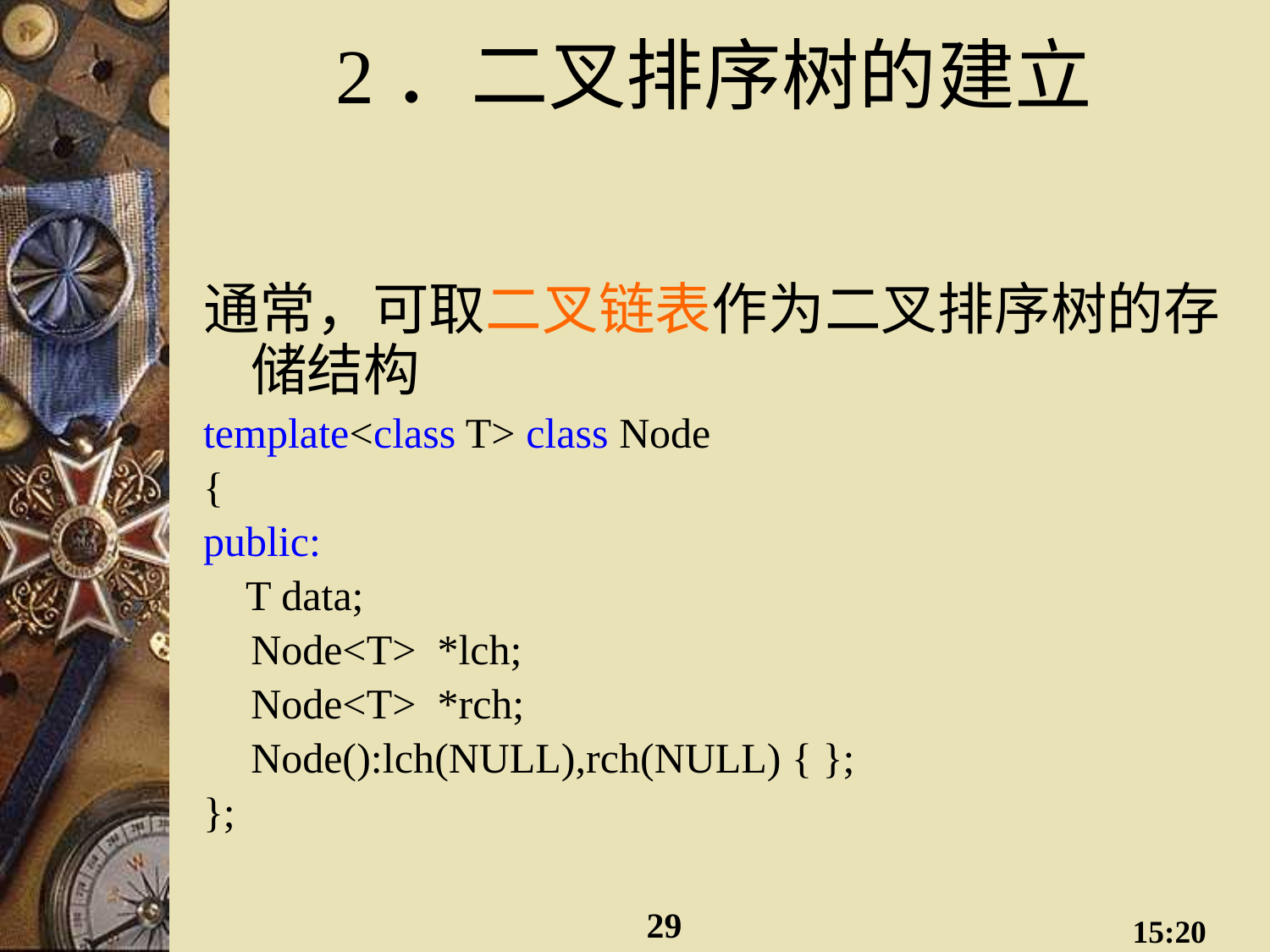

# 2．二叉排序树的建立
通常，可取二叉链表作为二叉排序树的存储结构
template<class T> class Node
{
public:
    T data;
	Node<T>  *lch;
	Node<T>  *rch;
	Node():lch(NULL),rch(NULL) { };
};